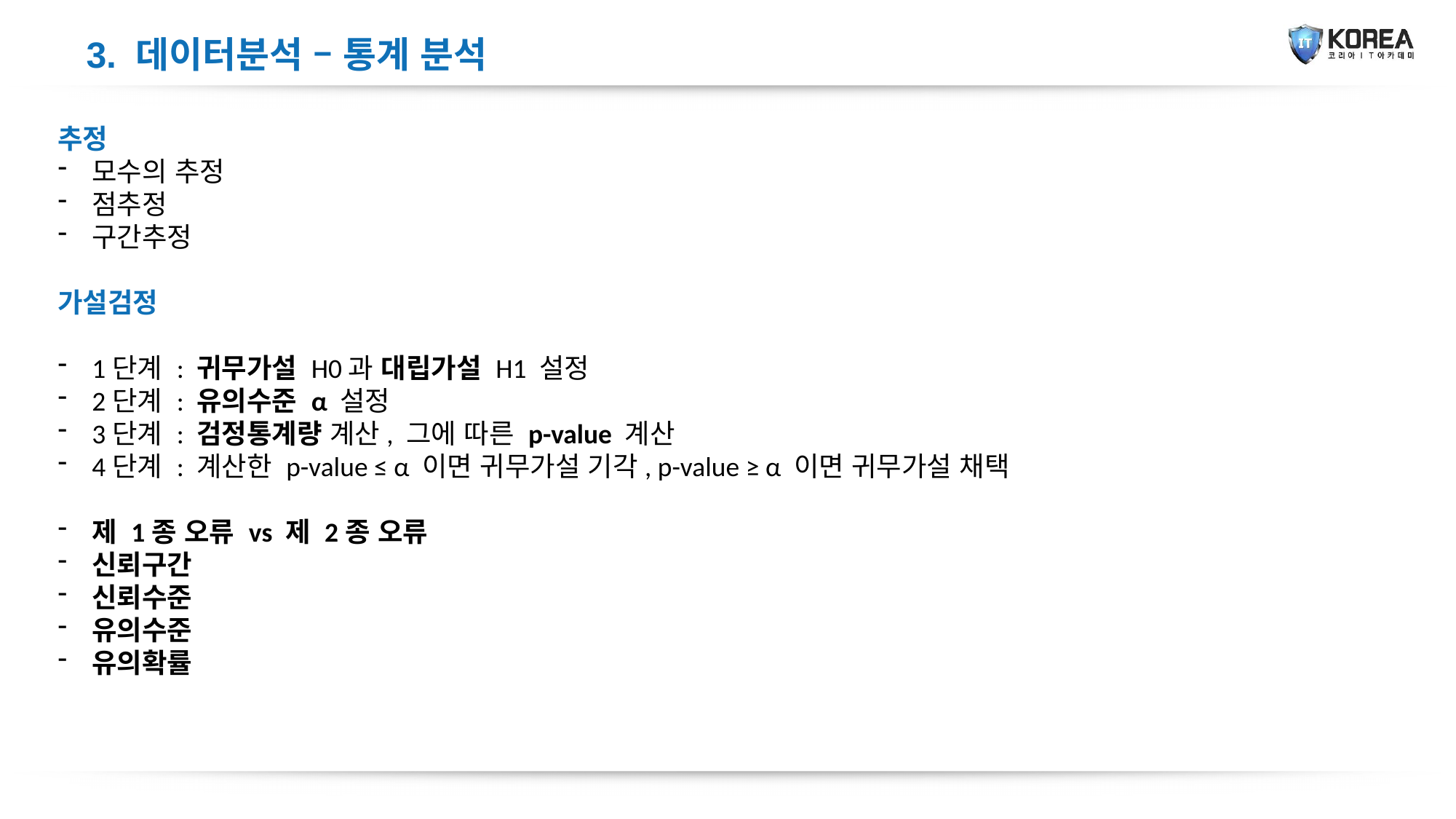

3. 데이터분석 – 통계 분석
추정
모수의 추정
점추정
구간추정

가설검정

1단계 : 귀무가설 H0과 대립가설 H1 설정
2단계 : 유의수준 α 설정
3단계 : 검정통계량 계산, 그에 따른 p-value 계산
4단계 : 계산한 p-value ≤ α 이면 귀무가설 기각, p-value ≥ α 이면 귀무가설 채택

제 1종 오류 vs 제 2종 오류
신뢰구간
신뢰수준
유의수준
유의확률